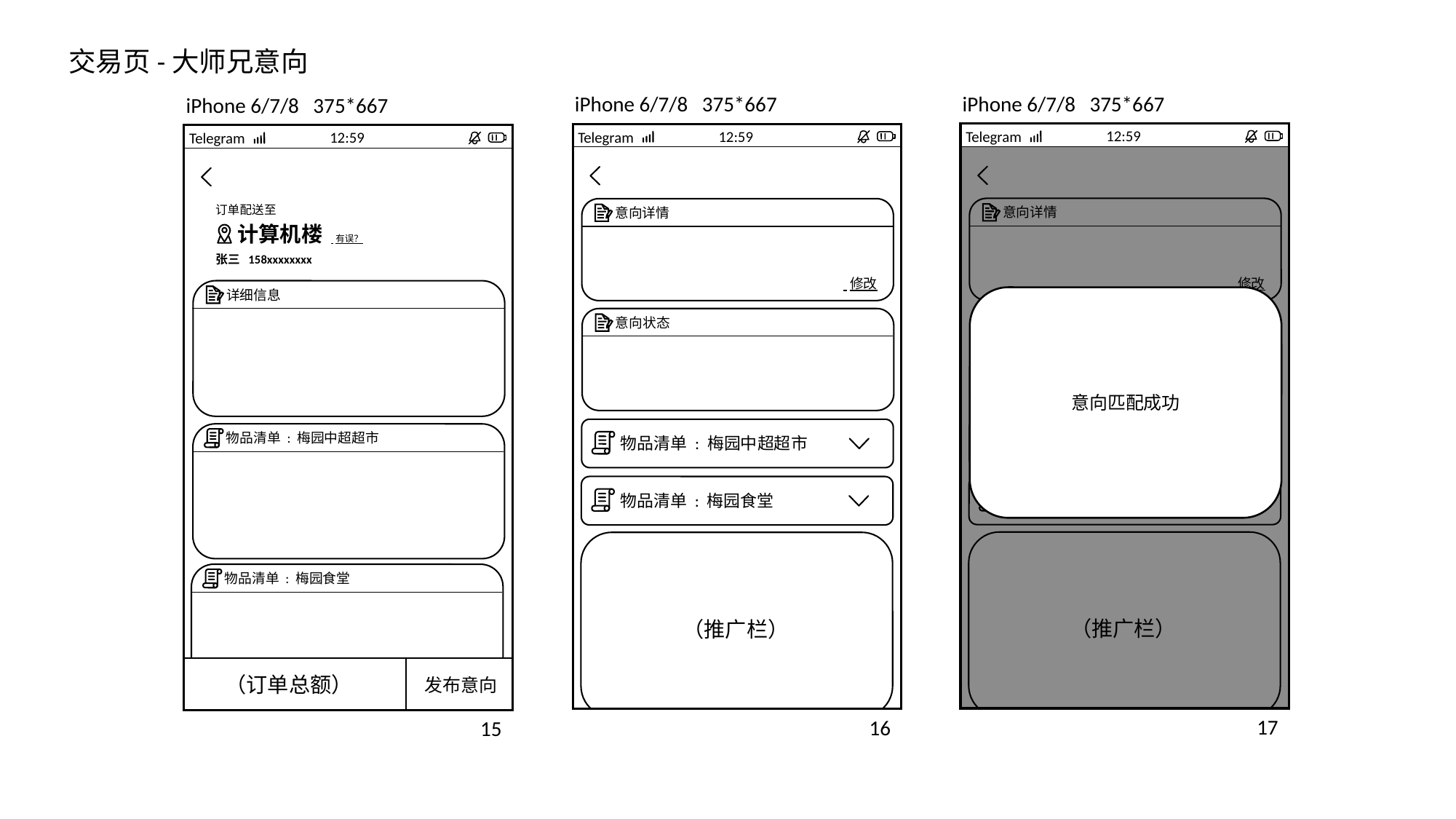

交易页-大师兄意向
iPhone 6/7/8   375*667

17
12:59
Telegram

意向详情

 修改

意向状态

物品清单 : 梅园中超超市

物品清单 : 梅园食堂

（推广栏）

意向匹配成功
iPhone 6/7/8   375*667

16
12:59
Telegram

意向详情

 修改

意向状态

物品清单 : 梅园中超超市

物品清单 : 梅园食堂

（推广栏）

iPhone 6/7/8   375*667

15
12:59
Telegram

订单配送至
计算机楼

 有误？
张三  158xxxxxxxx

详细信息

物品清单 : 梅园中超超市

物品清单 : 梅园食堂

（订单总额）
发布意向